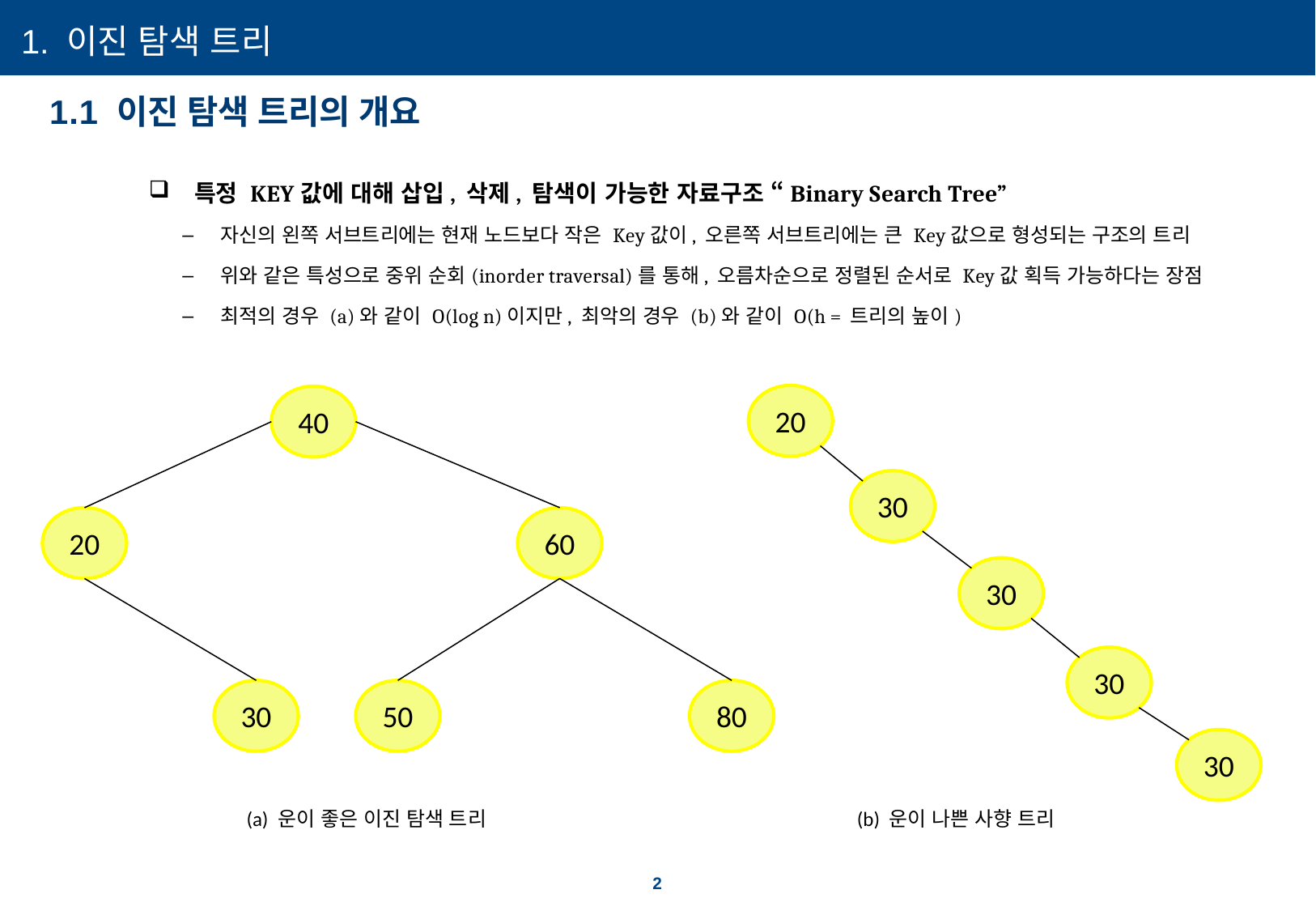

1. 이진 탐색 트리
1.1 이진 탐색 트리의 개요
특정 KEY값에 대해 삽입, 삭제, 탐색이 가능한 자료구조 “Binary Search Tree”
자신의 왼쪽 서브트리에는 현재 노드보다 작은 Key값이, 오른쪽 서브트리에는 큰 Key값으로 형성되는 구조의 트리
위와 같은 특성으로 중위 순회(inorder traversal)를 통해, 오름차순으로 정렬된 순서로 Key값 획득 가능하다는 장점
최적의 경우 (a)와 같이 O(log n)이지만, 최악의 경우 (b)와 같이 O(h = 트리의 높이)
20
40
30
20
60
30
30
30
50
80
30
(b) 운이 나쁜 사향 트리
(a) 운이 좋은 이진 탐색 트리
2